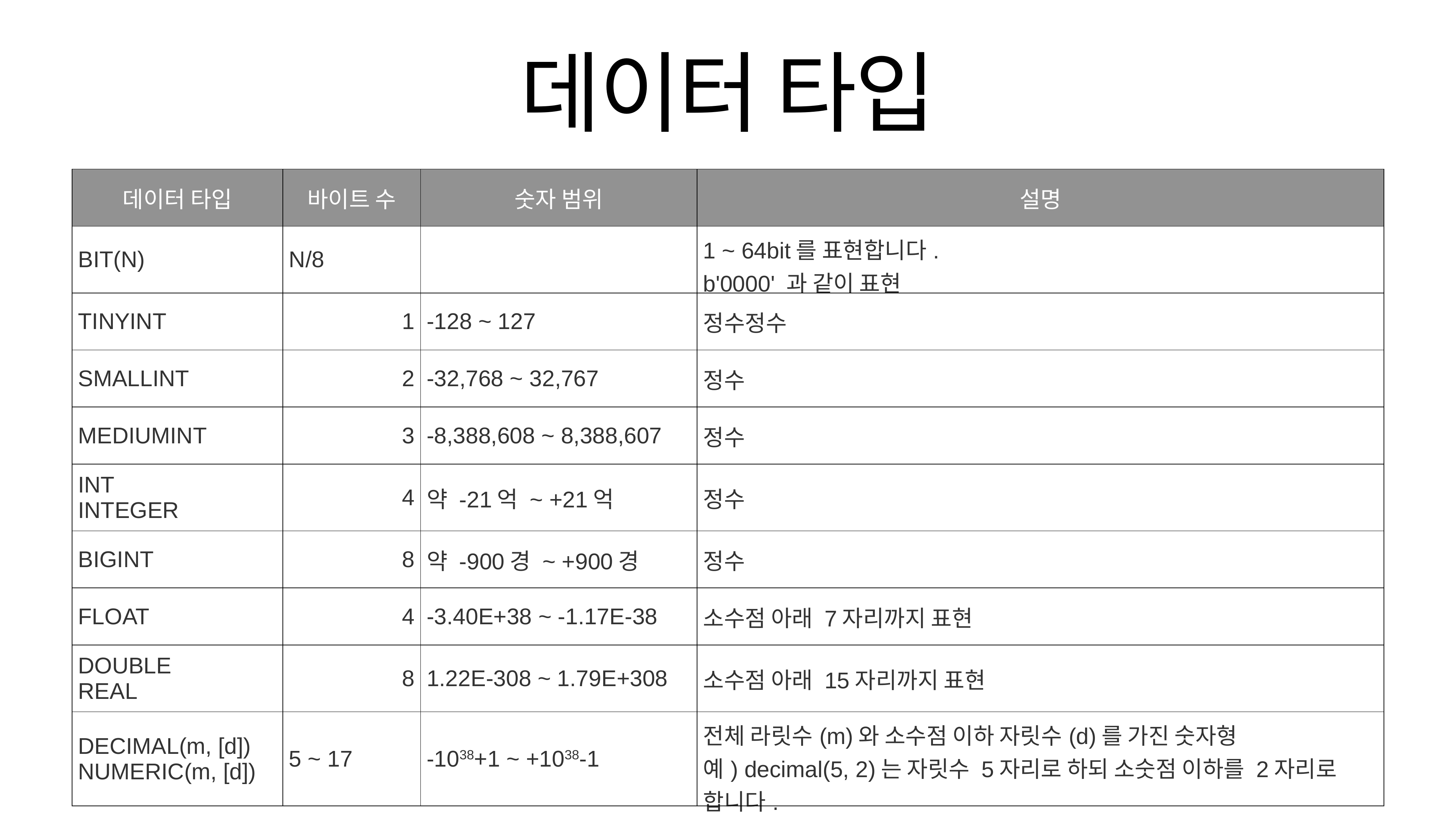

데이터 타입

| 데이터 타입 | 바이트 수 | 숫자 범위 | 설명 |
| --- | --- | --- | --- |
| BIT(N) | N/8 |  | 1 ~ 64bit를 표현합니다. b'0000' 과 같이 표현 |
| TINYINT | 1 | -128 ~ 127 | 정수정수 |
| SMALLINT | 2 | -32,768 ~ 32,767 | 정수 |
| MEDIUMINT | 3 | -8,388,608 ~ 8,388,607 | 정수 |
| INT INTEGER | 4 | 약 -21억 ~ +21억 | 정수 |
| BIGINT | 8 | 약 -900경 ~ +900경 | 정수 |
| FLOAT | 4 | -3.40E+38 ~ -1.17E-38 | 소수점 아래 7자리까지 표현 |
| DOUBLE REAL | 8 | 1.22E-308 ~ 1.79E+308 | 소수점 아래 15자리까지 표현 |
| DECIMAL(m, [d]) NUMERIC(m, [d]) | 5 ~ 17 | -1038+1 ~ +1038-1 | 전체 라릿수(m)와 소수점 이하 자릿수(d)를 가진 숫자형 예) decimal(5, 2)는 자릿수 5자리로 하되 소숫점 이하를 2자리로 합니다. |